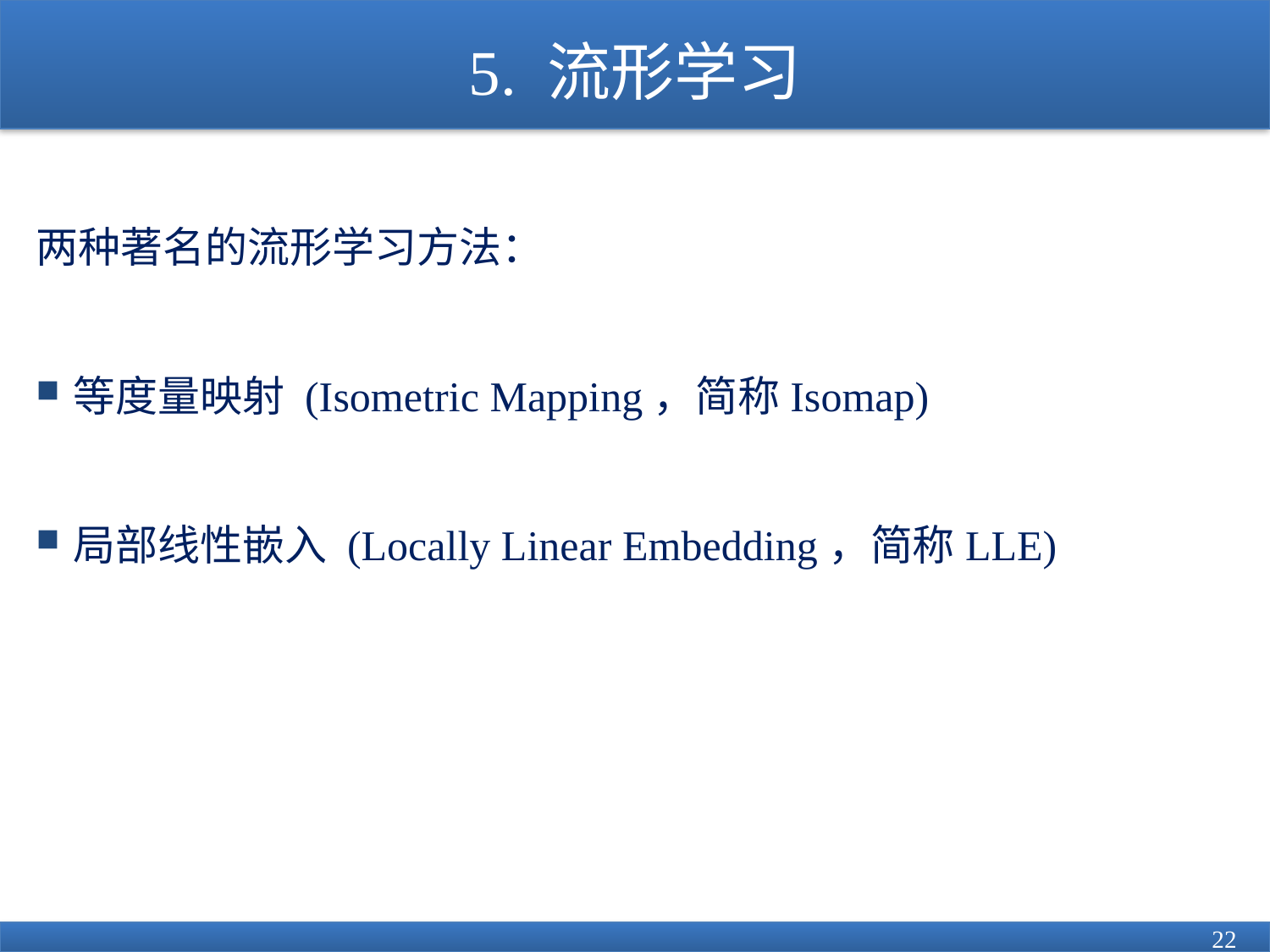

# 5. 流形学习

两种著名的流形学习方法：

等度量映射 (Isometric Mapping，简称Isomap)

局部线性嵌入 (Locally Linear Embedding，简称LLE)
22